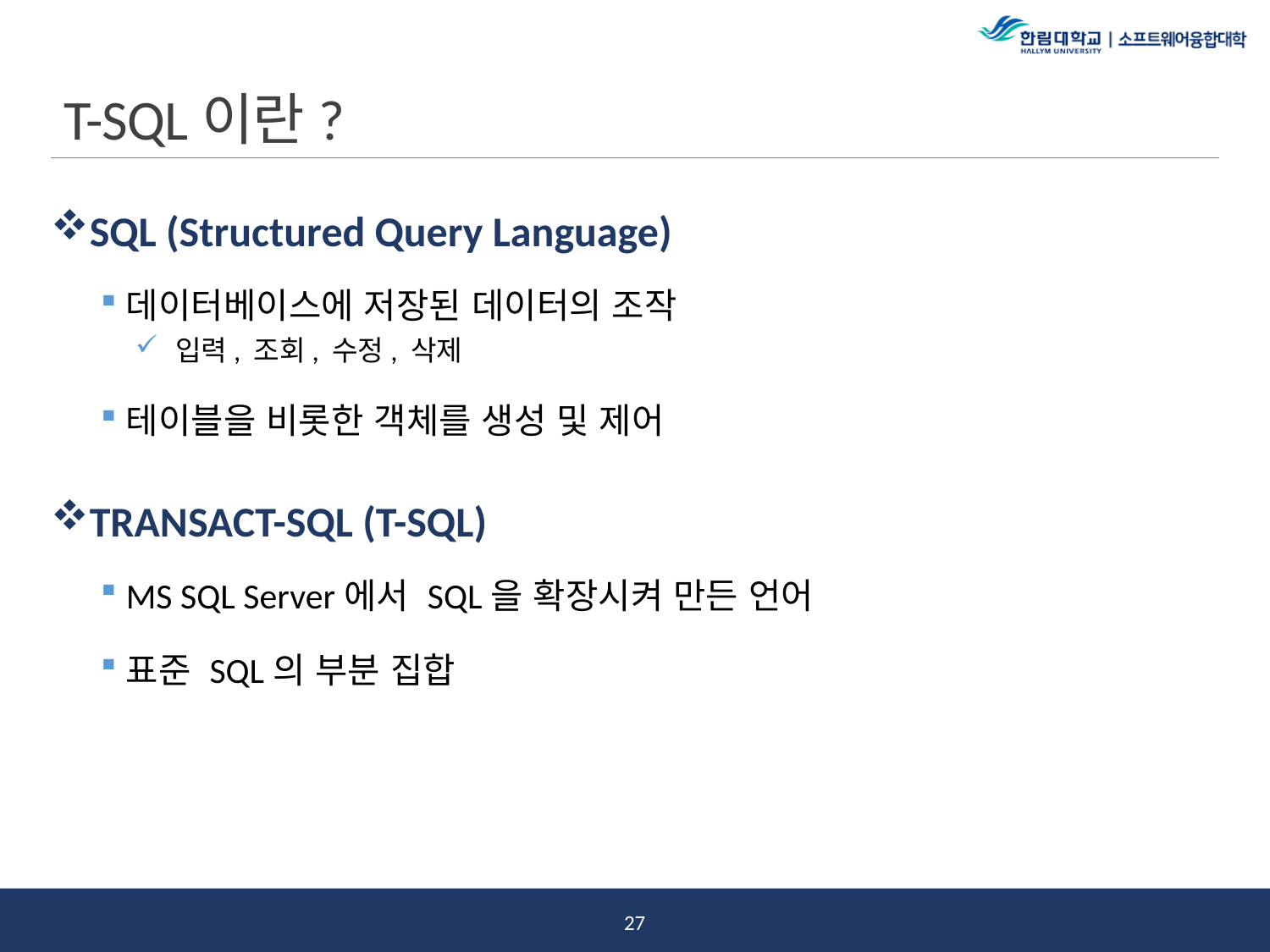

# T-SQL이란?
SQL (Structured Query Language)
데이터베이스에 저장된 데이터의 조작
입력, 조회, 수정, 삭제
테이블을 비롯한 객체를 생성 및 제어
TRANSACT-SQL (T-SQL)
MS SQL Server에서 SQL을 확장시켜 만든 언어
표준 SQL의 부분 집합

27